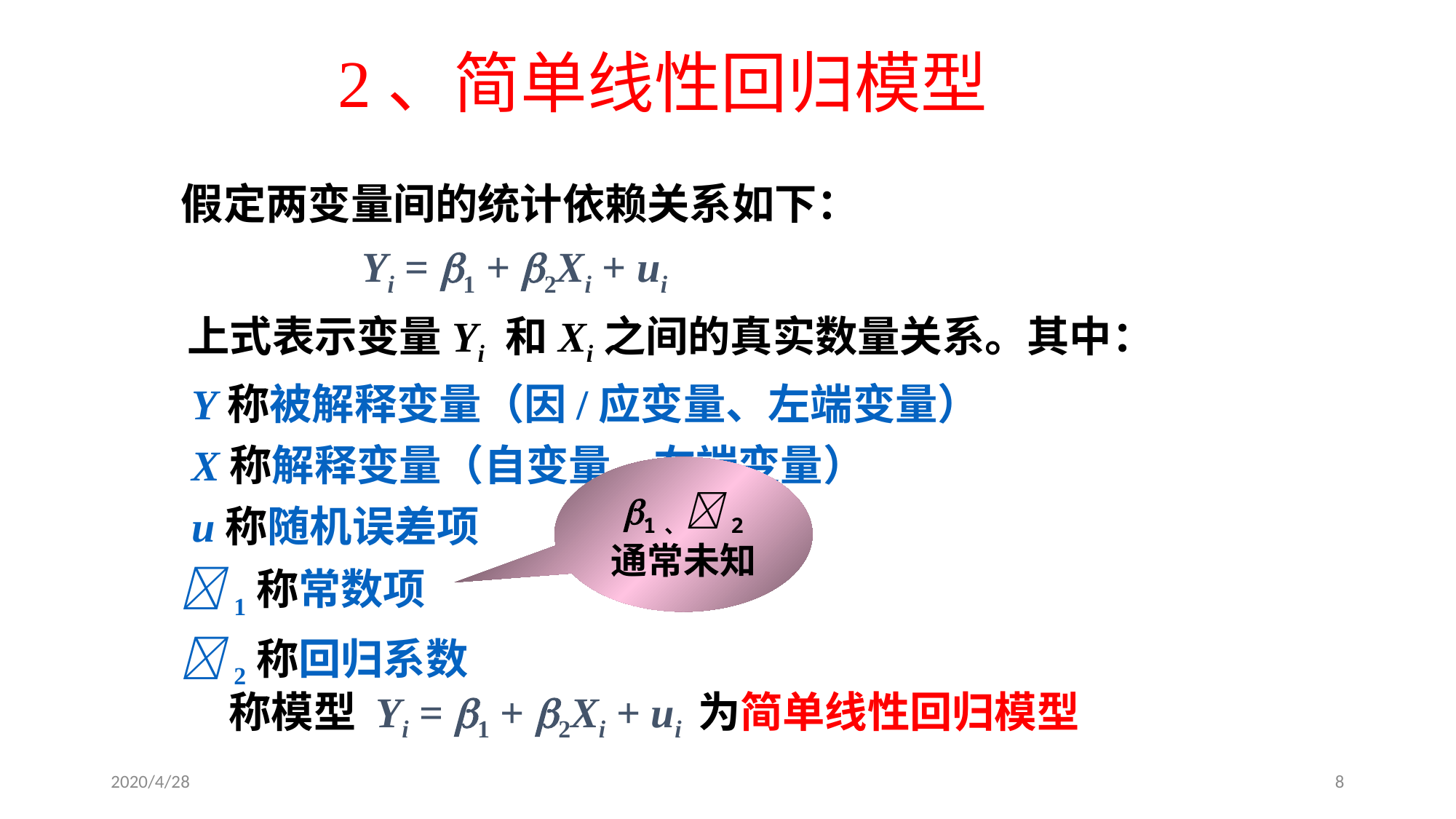

# 2、简单线性回归模型
　假定两变量间的统计依赖关系如下：
  	     　　　Yi = β1 + β2Xi + ui
    上式表示变量Yi 和Xi之间的真实数量关系。其中：
　Y称被解释变量（因/应变量、左端变量）
　X称解释变量（自变量、右端变量）
　u称随机误差项
　β1称常数项
　β2称回归系数
β1、β2
通常未知
称模型 Yi = β1 + β2Xi + ui 为简单线性回归模型
2020/4/28
8